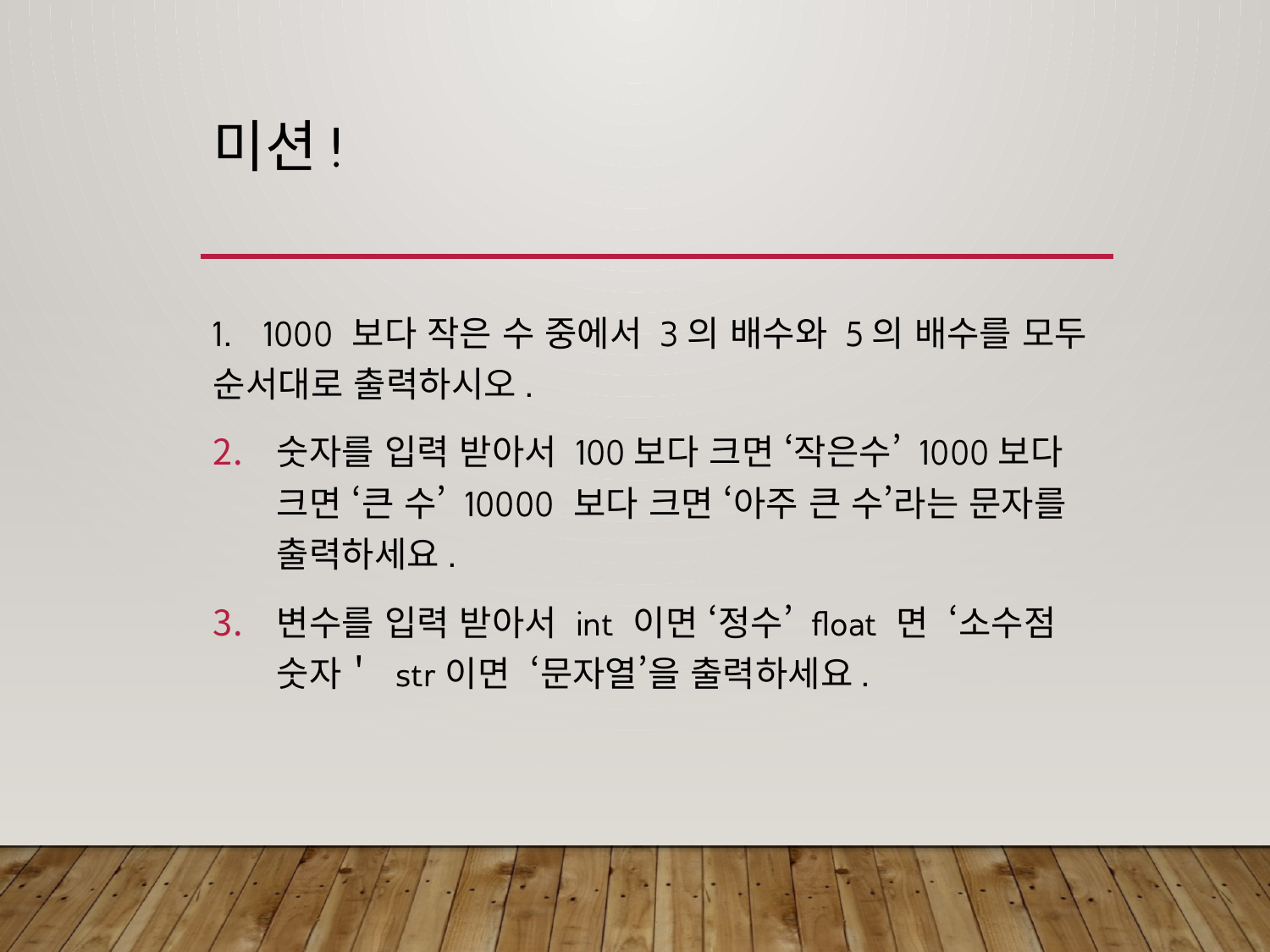

# 미션!
1.   1000 보다 작은 수 중에서 3의 배수와 5의 배수를 모두  순서대로 출력하시오.
숫자를 입력 받아서 100보다 크면 ‘작은수’ 1000보다 크면 ‘큰 수’ 10000 보다 크면 ‘아주 큰 수’라는 문자를 출력하세요.
변수를 입력 받아서 int 이면 ‘정수’ float 면  ‘소수점 숫자＇ str이면  ‘문자열’을 출력하세요.